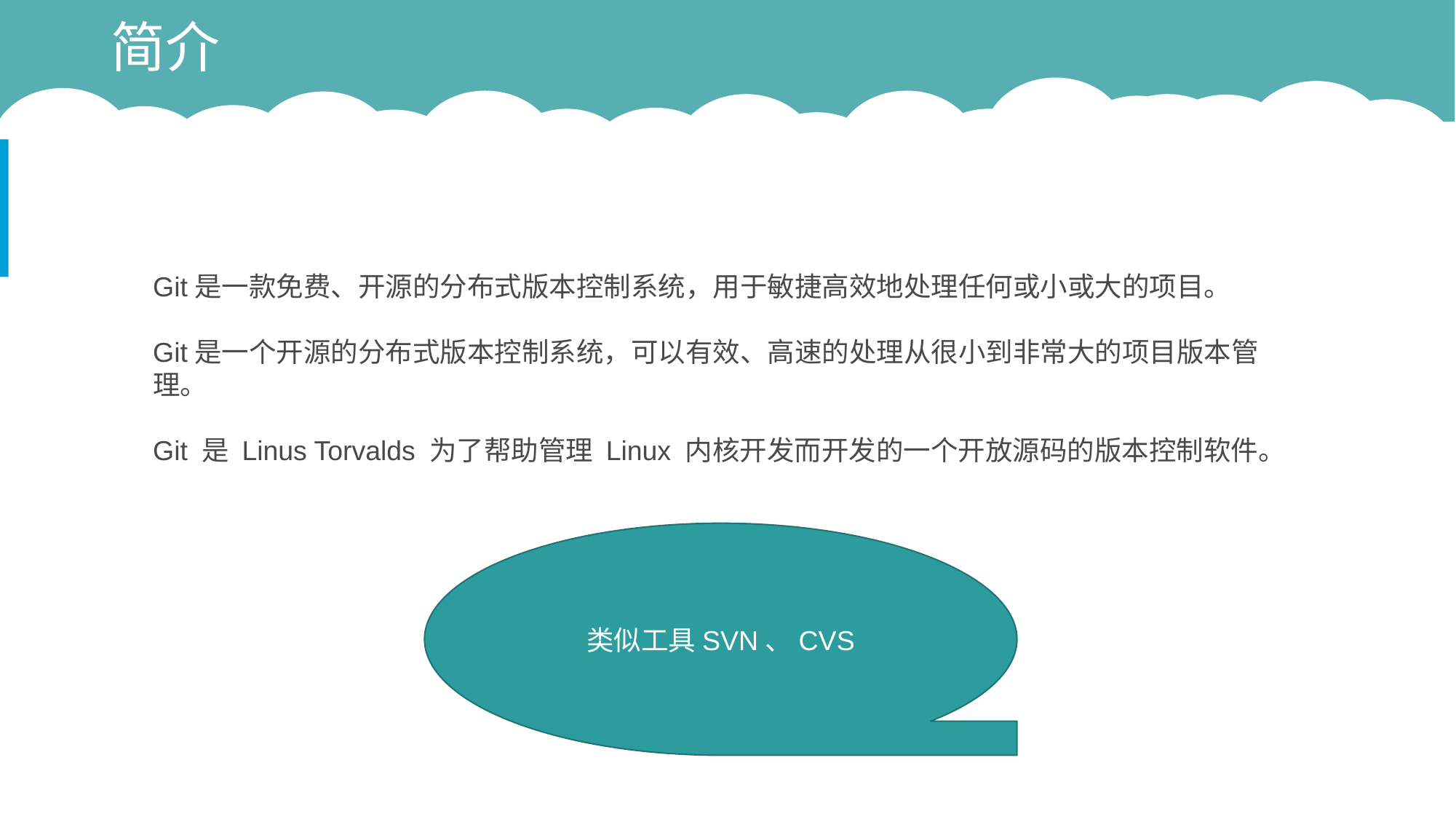

# 简介

Git是一款免费、开源的分布式版本控制系统，用于敏捷高效地处理任何或小或大的项目。

Git是一个开源的分布式版本控制系统，可以有效、高速的处理从很小到非常大的项目版本管理。

Git 是 Linus Torvalds 为了帮助管理 Linux 内核开发而开发的一个开放源码的版本控制软件。
类似工具SVN、CVS